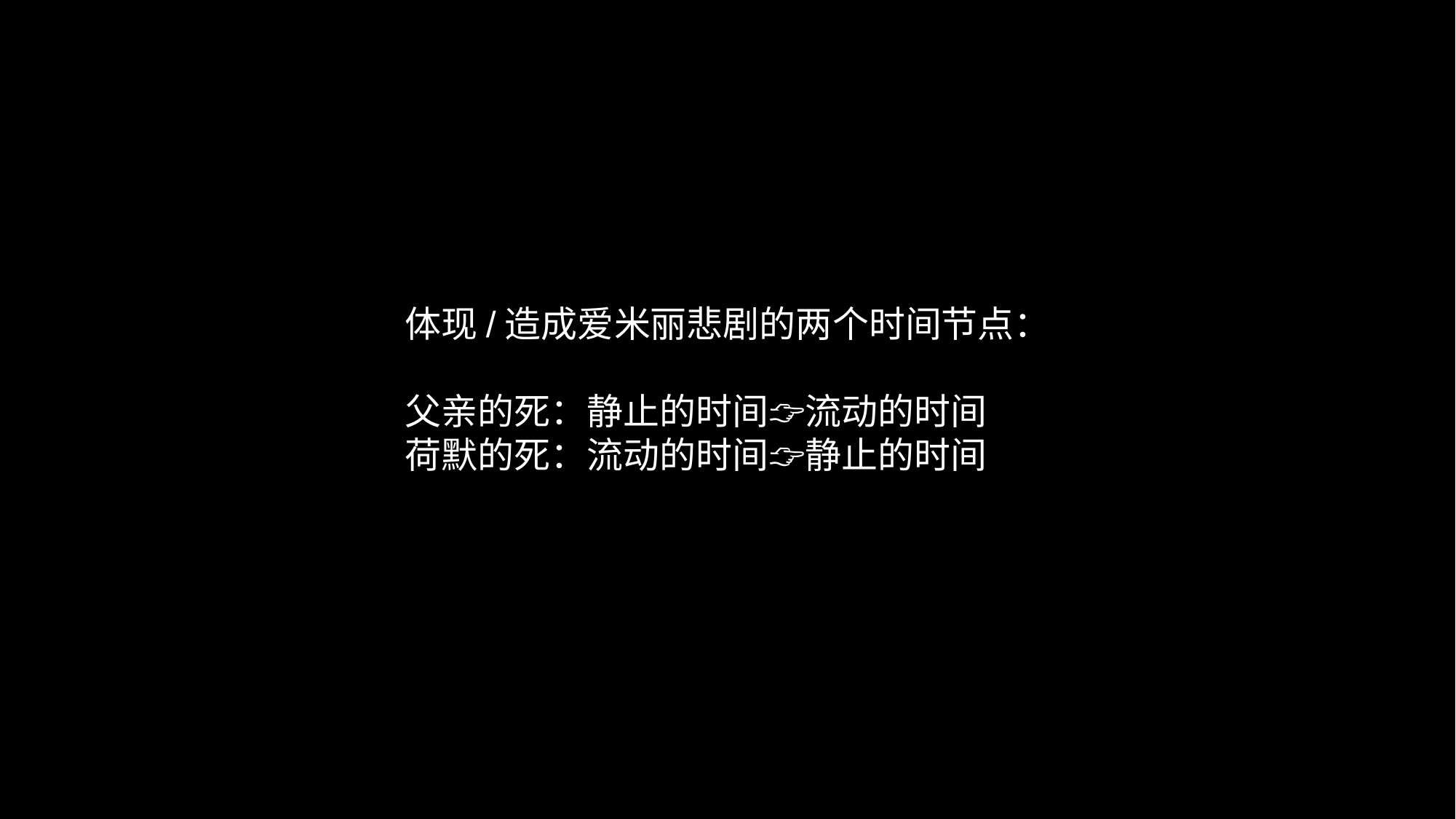

体现/造成爱米丽悲剧的两个时间节点：

父亲的死：静止的时间👉流动的时间
荷默的死：流动的时间👉静止的时间